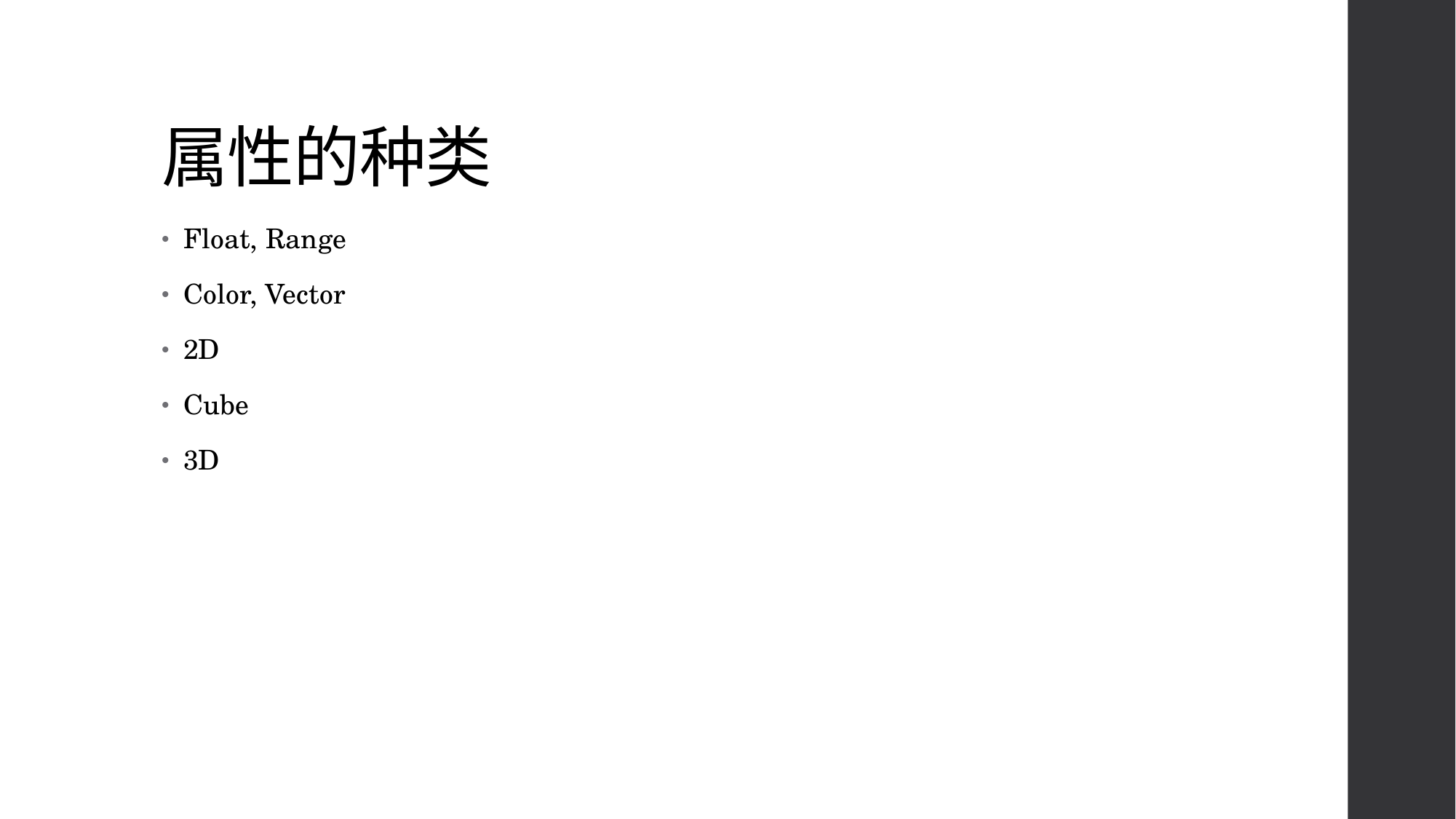

# 属性的种类
Float, Range
Color, Vector
2D
Cube
3D